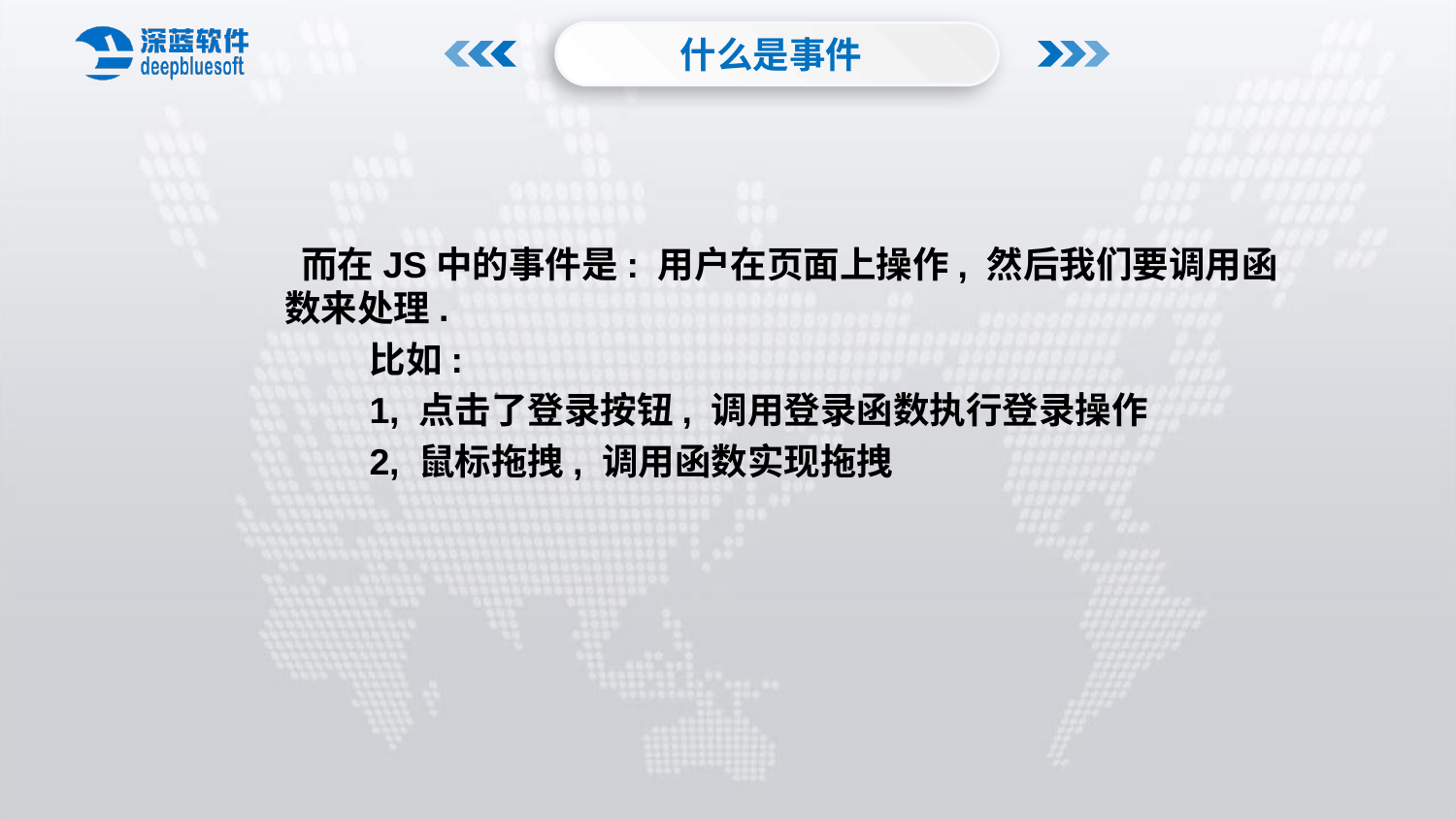

什么是事件

 而在JS中的事件是: 用户在页面上操作, 然后我们要调用函数来处理.
	比如:
	1, 点击了登录按钮, 调用登录函数执行登录操作
	2, 鼠标拖拽, 调用函数实现拖拽